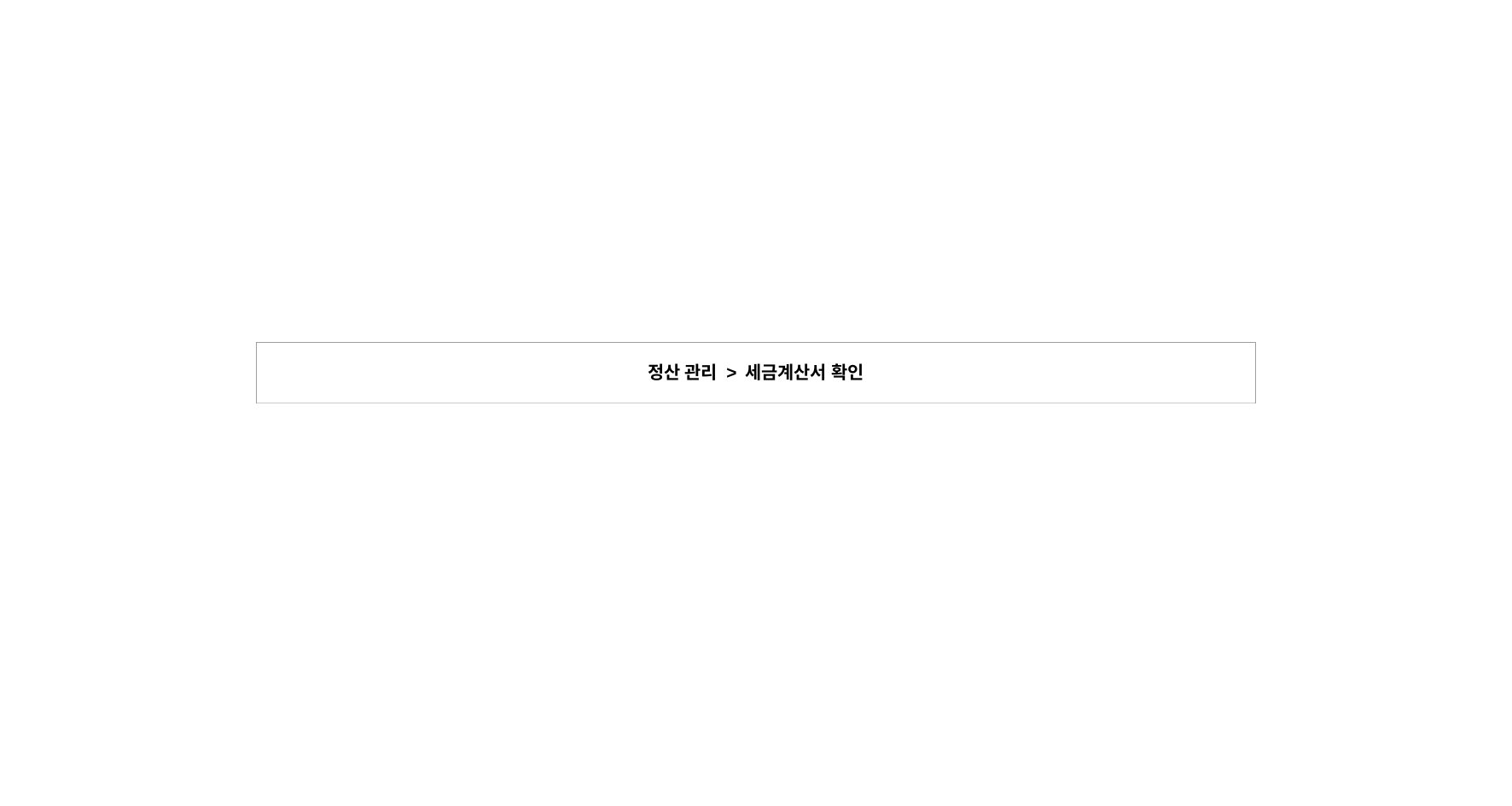

| 정산 관리 > 세금계산서 확인 |
| --- |